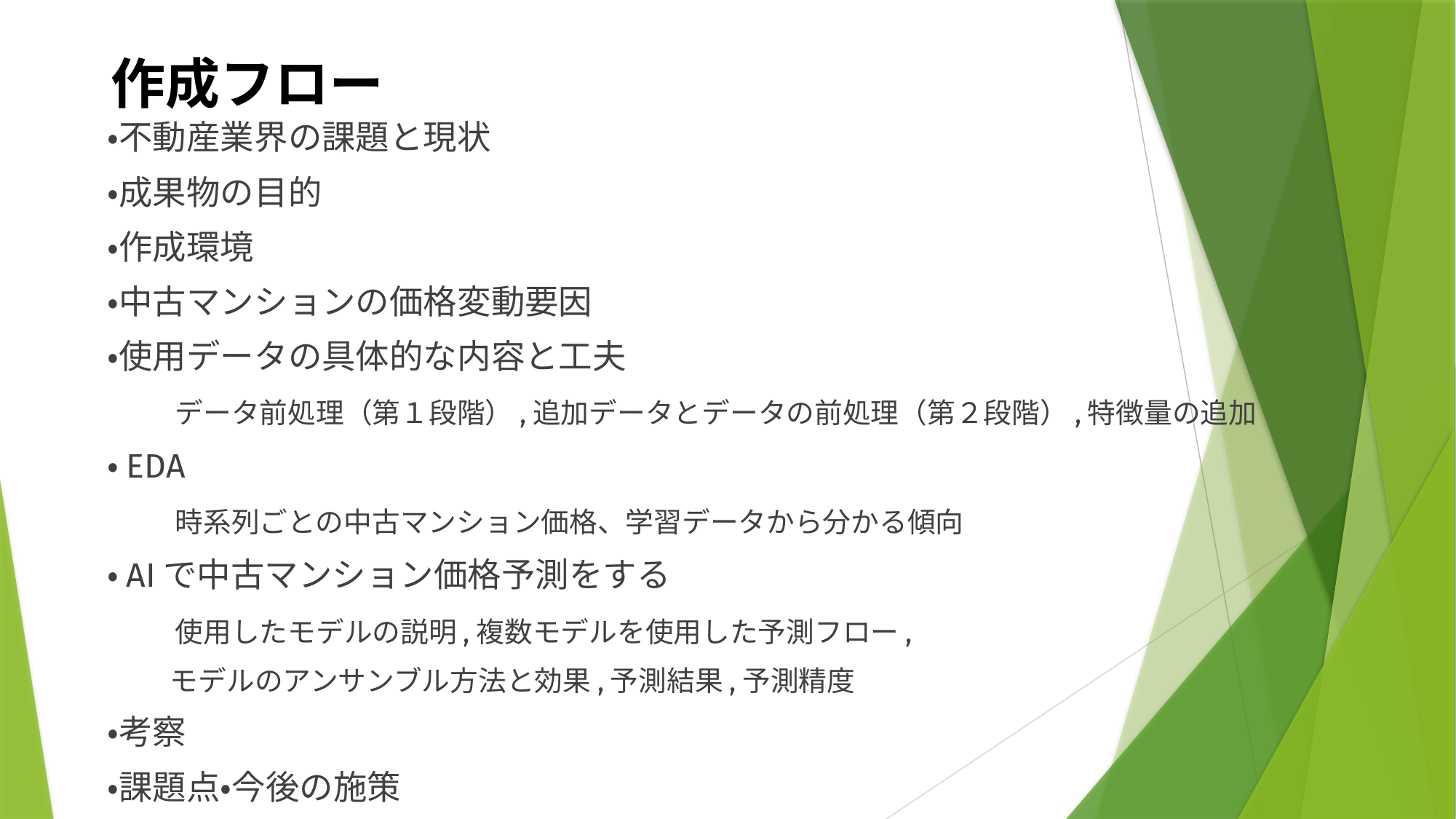

# 作成フロー
このページには「問題・目的」を書きましょう。
以下の文言とイラストはOK
・繫忙期と閑散期の依頼件数に大きな差がある
・繫忙期に合わせて料金設定を高くして年間収支を保っている
・現場スタッフの「緊急出動」や「休日が決まらない」という
　問題が発生

黄色マーカー、太字にした理由は何ですか？
・不動産業界の課題と現状
・成果物の目的
・作成環境
・中古マンションの価格変動要因
・使用データの具体的な内容と工夫
　　データ前処理（第１段階）,追加データとデータの前処理（第２段階）,特徴量の追加
・EDA
　　時系列ごとの中古マンション価格、学習データから分かる傾向
・AIで中古マンション価格予測をする
　　使用したモデルの説明,複数モデルを使用した予測フロー,
　　 モデルのアンサンブル方法と効果,予測結果,予測精度
・考察
・課題点・今後の施策